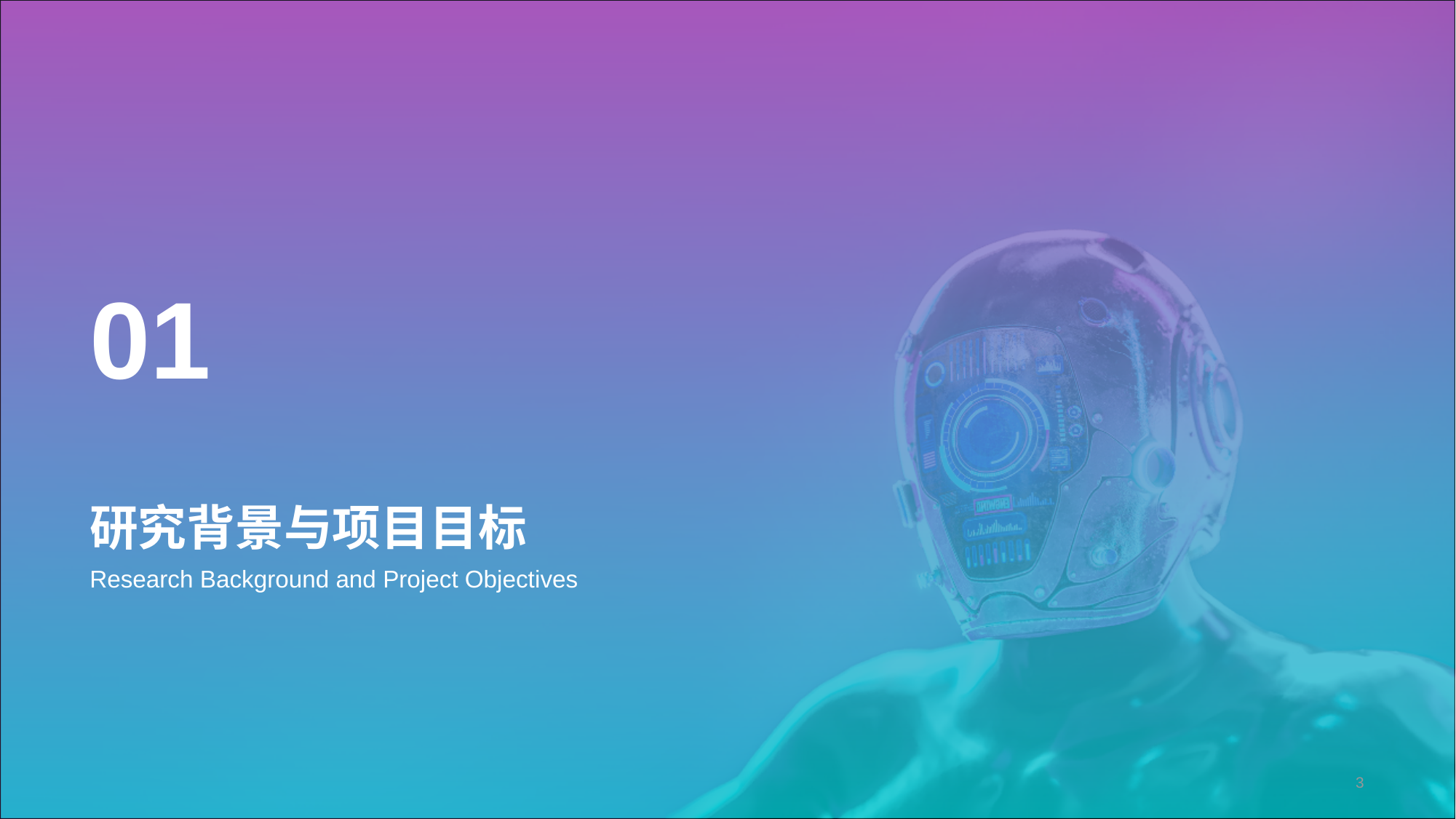

01
# 研究背景与项目目标
Research Background and Project Objectives
3